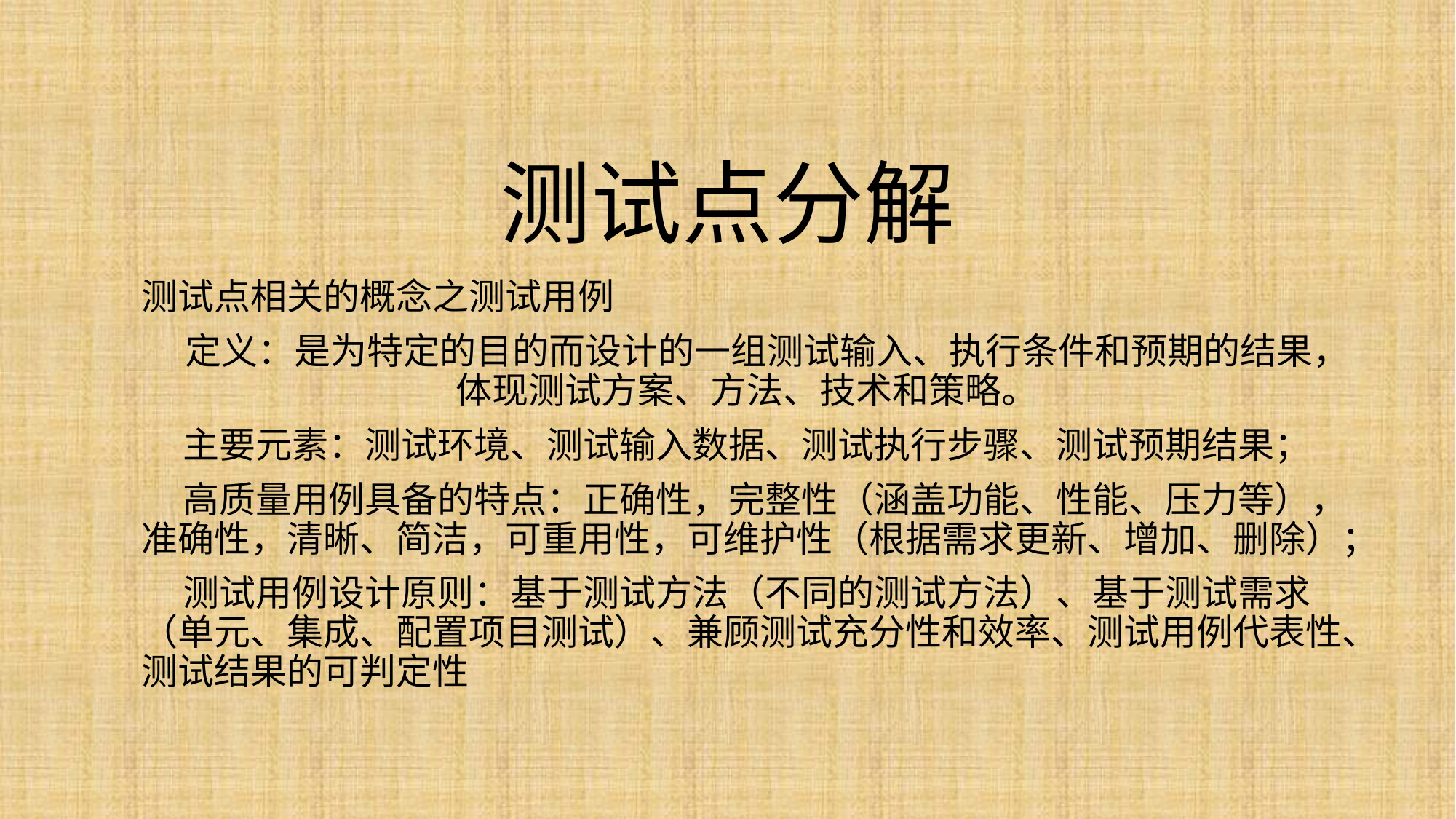

# 测试点分解
测试点相关的概念之测试用例
    定义：是为特定的目的而设计的一组测试输入、执行条件和预期的结果，体现测试方案、方法、技术和策略。
主要元素：测试环境、测试输入数据、测试执行步骤、测试预期结果；
    高质量用例具备的特点：正确性，完整性（涵盖功能、性能、压力等），准确性，清晰、简洁，可重用性，可维护性（根据需求更新、增加、删除）；
    测试用例设计原则：基于测试方法（不同的测试方法）、基于测试需求（单元、集成、配置项目测试）、兼顾测试充分性和效率、测试用例代表性、测试结果的可判定性